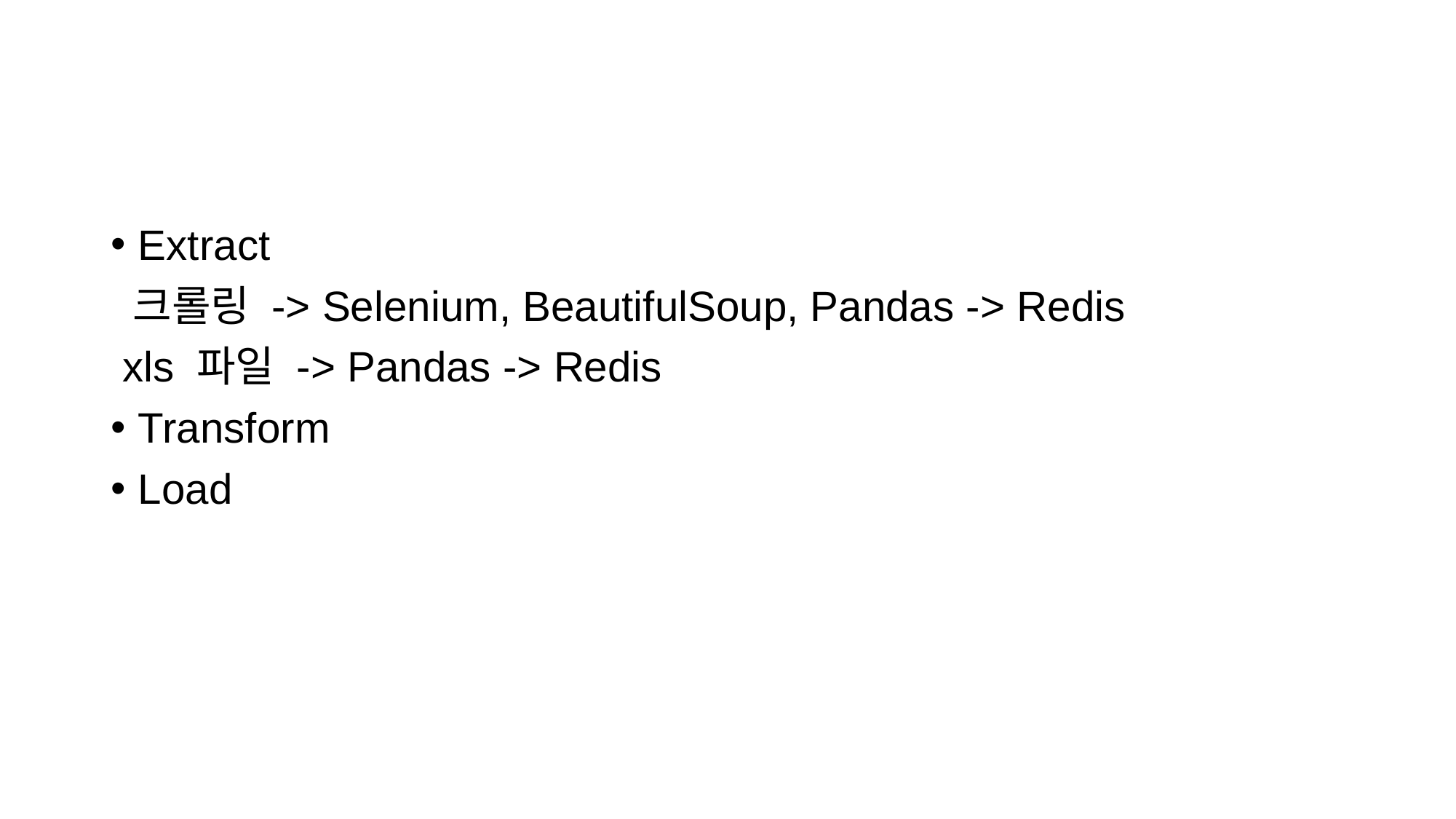

#
Extract
 크롤링 -> Selenium, BeautifulSoup, Pandas -> Redis
 xls 파일 -> Pandas -> Redis
Transform
Load